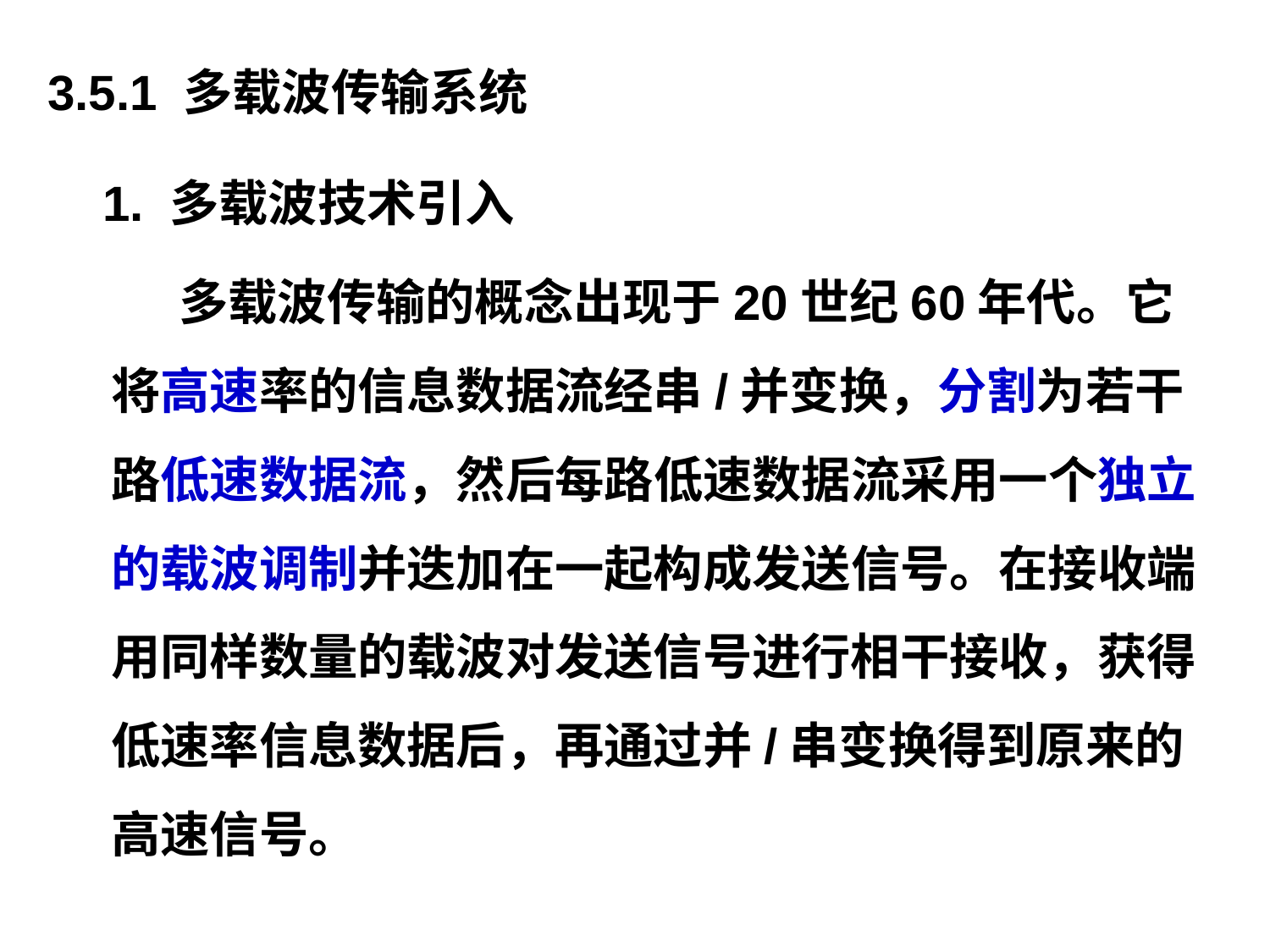

# 3.5.1 多载波传输系统
    1. 多载波技术引入
     多载波传输的概念出现于20世纪60年代。它将高速率的信息数据流经串/并变换，分割为若干路低速数据流，然后每路低速数据流采用一个独立的载波调制并迭加在一起构成发送信号。在接收端用同样数量的载波对发送信号进行相干接收，获得低速率信息数据后，再通过并/串变换得到原来的高速信号。